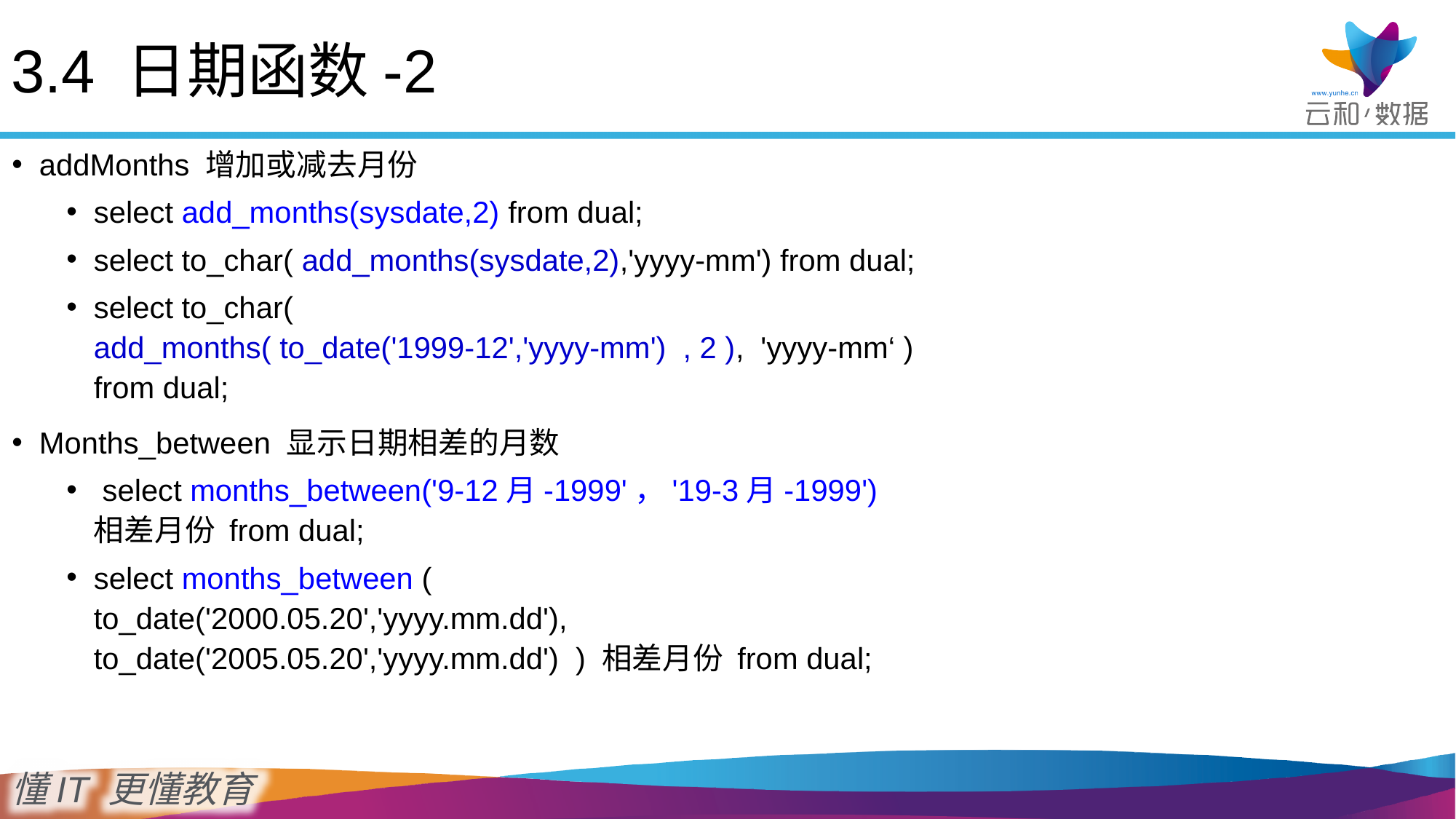

3.4 日期函数-2
addMonths 增加或减去月份
select add_months(sysdate,2) from dual;
select to_char( add_months(sysdate,2),'yyyy-mm') from dual;
select to_char(
add_months( to_date('1999-12','yyyy-mm')  , 2 ),  'yyyy-mm‘ ) from dual;
Months_between 显示日期相差的月数
 select months_between('9-12月-1999'，'19-3月-1999')
相差月份 from dual;
select months_between (
to_date('2000.05.20','yyyy.mm.dd'), to_date('2005.05.20','yyyy.mm.dd')  ) 相差月份 from dual;